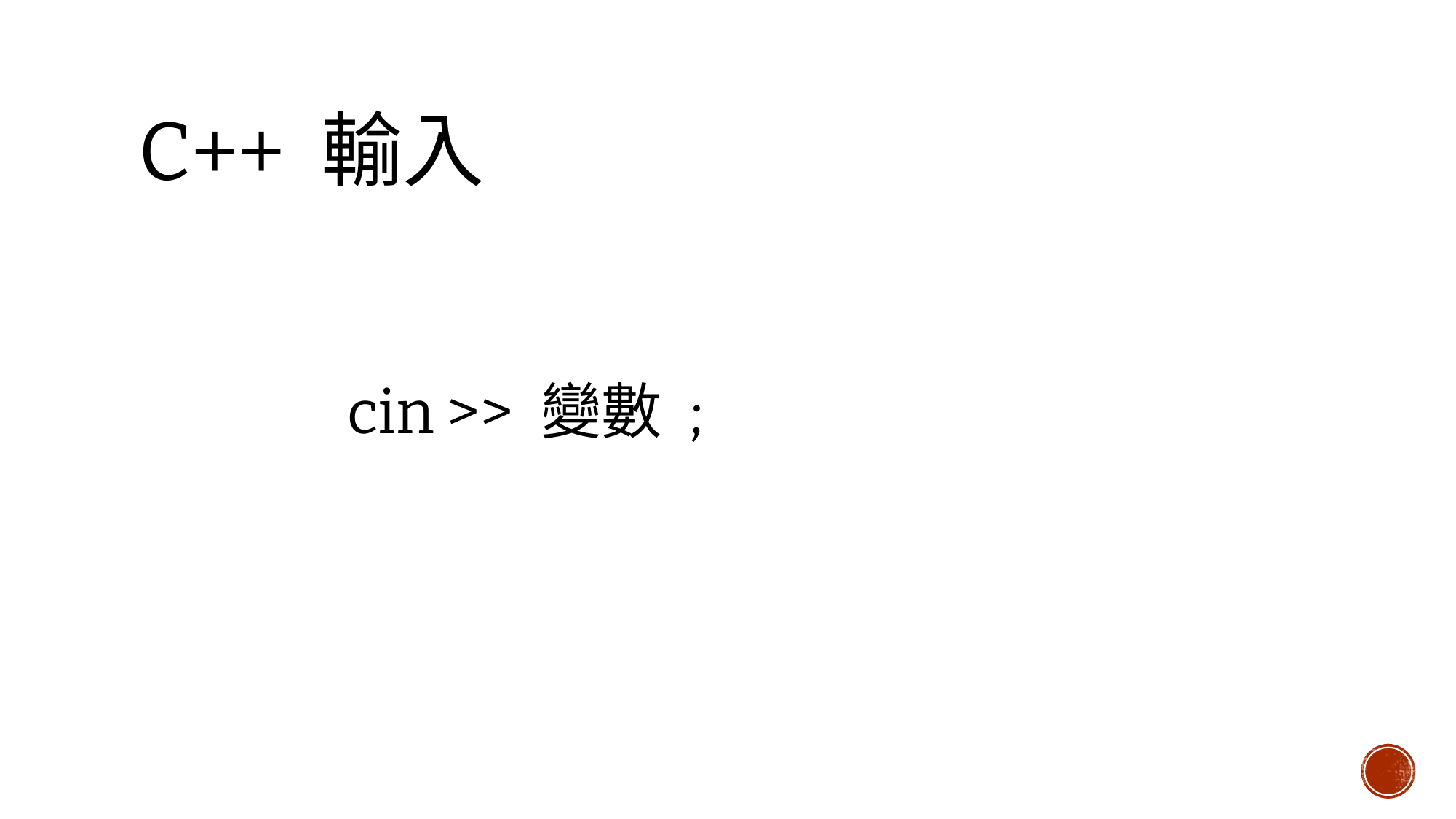

# c++ 輸入
cin >> 變數 ;